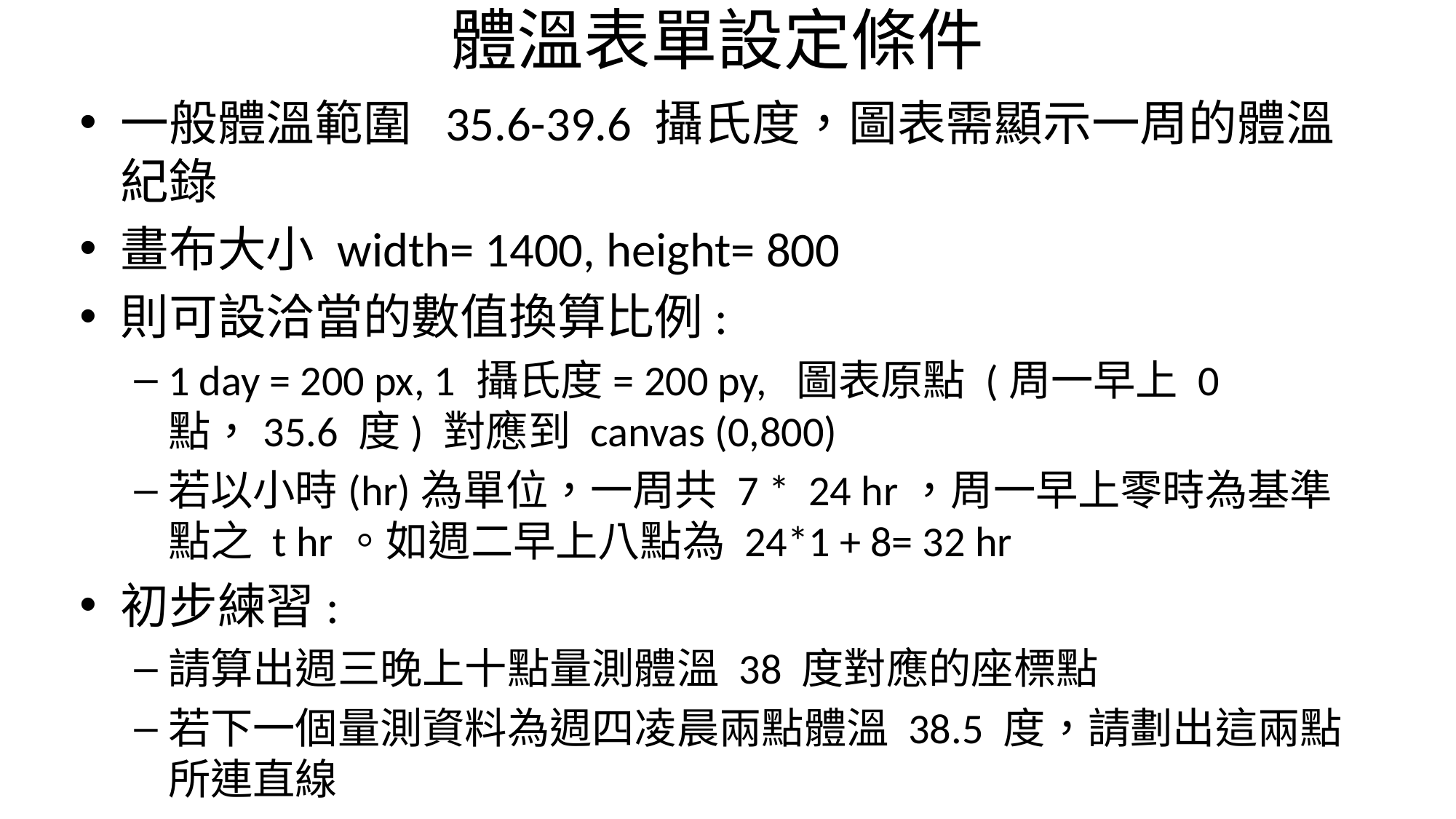

# 體溫表單設定條件
一般體溫範圍  35.6-39.6 攝氏度，圖表需顯示一周的體溫紀錄
畫布大小 width= 1400, height= 800
則可設洽當的數值換算比例:
1 day = 200 px, 1 攝氏度= 200 py,  圖表原點 (周一早上 0 點，35.6 度) 對應到 canvas (0,800)
若以小時(hr)為單位，一周共 7 *  24 hr，周一早上零時為基準點之 t hr。如週二早上八點為 24*1 + 8= 32 hr
初步練習:
請算出週三晚上十點量測體溫 38 度對應的座標點
若下一個量測資料為週四凌晨兩點體溫 38.5 度，請劃出這兩點所連直線